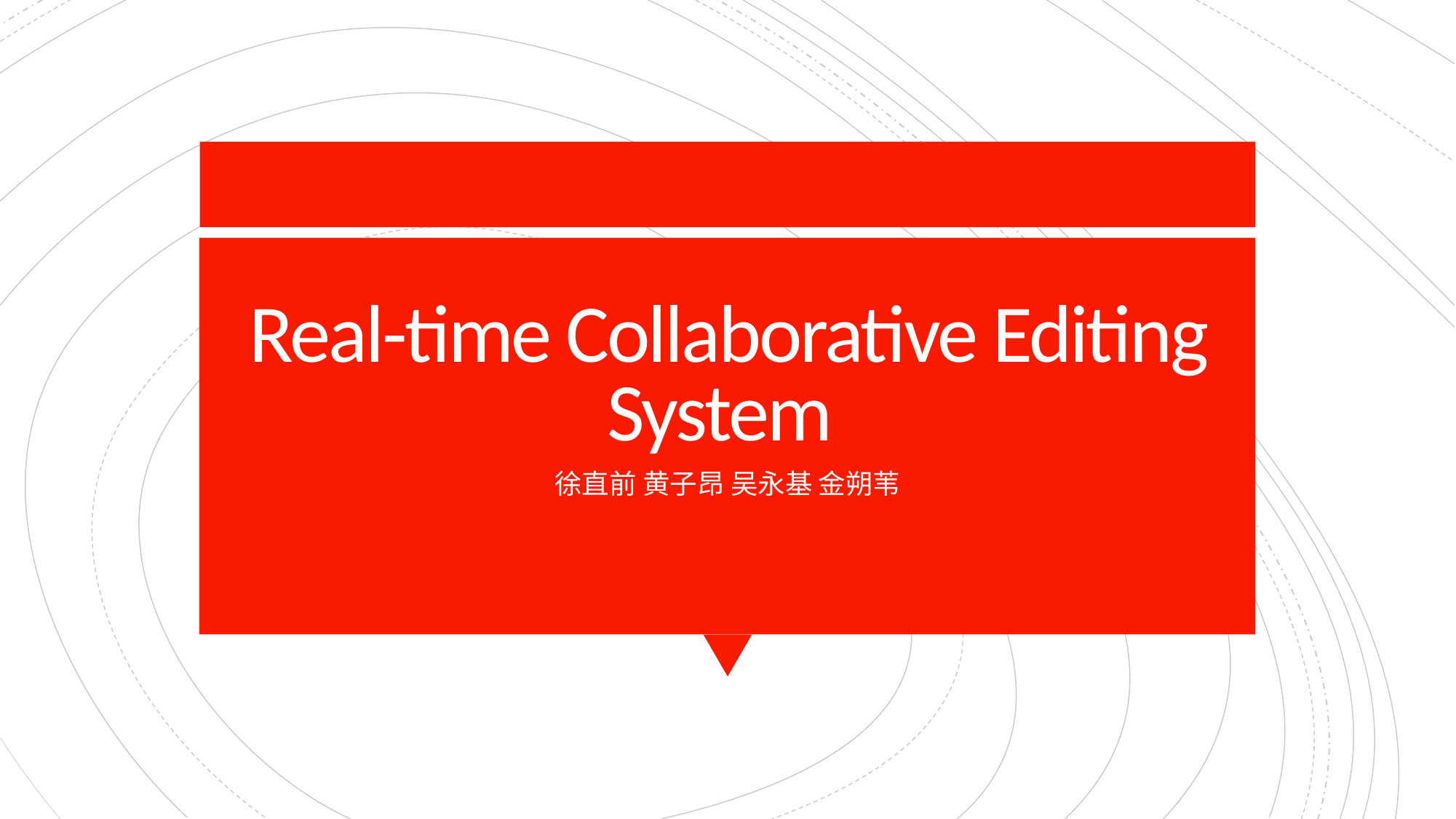

# Real-time Collaborative Editing System
徐直前 黄子昂 吴永基 金朔苇